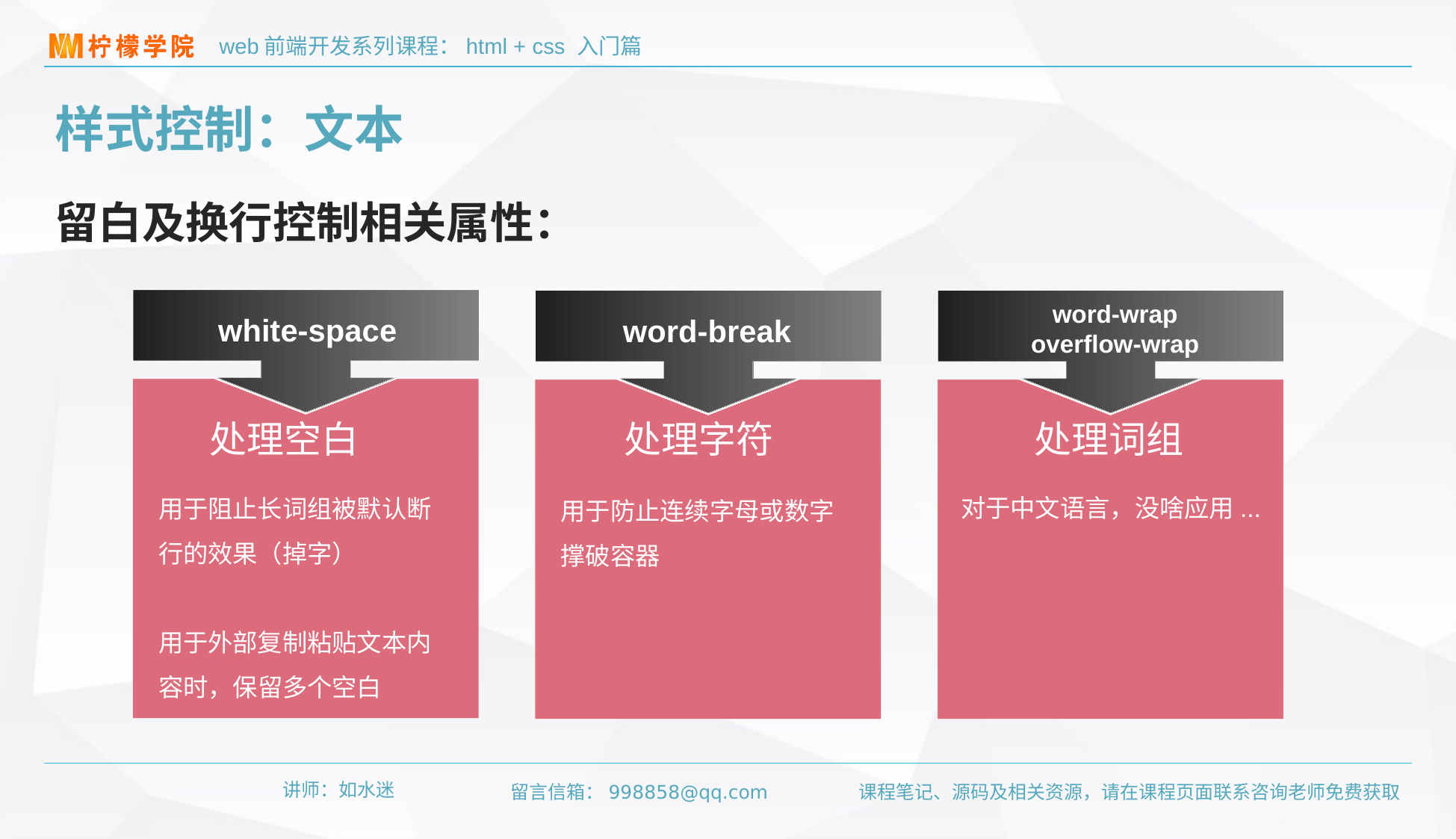

样式控制：文本
留白及换行控制相关属性：

white-space

处理空白
用于阻止长词组被默认断行的效果（掉字）

用于外部复制粘贴文本内容时，保留多个空白

word-break

处理字符
用于防止连续字母或数字撑破容器

word-wrap
overflow-wrap

处理词组
对于中文语言，没啥应用...